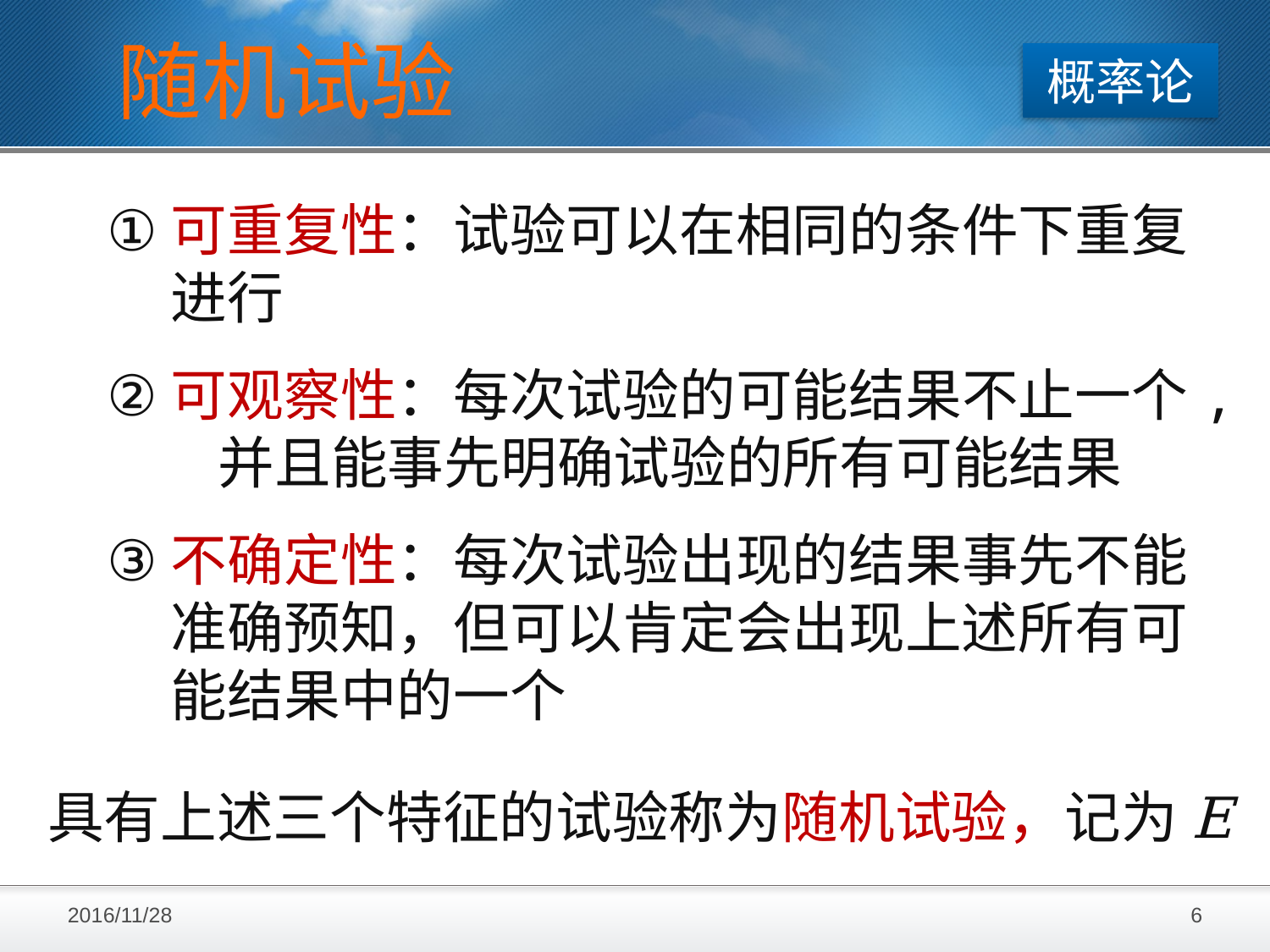

随机试验
概率论
可重复性：试验可以在相同的条件下重复进行
可观察性：每次试验的可能结果不止一个, 并且能事先明确试验的所有可能结果
不确定性：每次试验出现的结果事先不能准确预知，但可以肯定会出现上述所有可能结果中的一个
具有上述三个特征的试验称为随机试验，记为E
2016/11/28
6